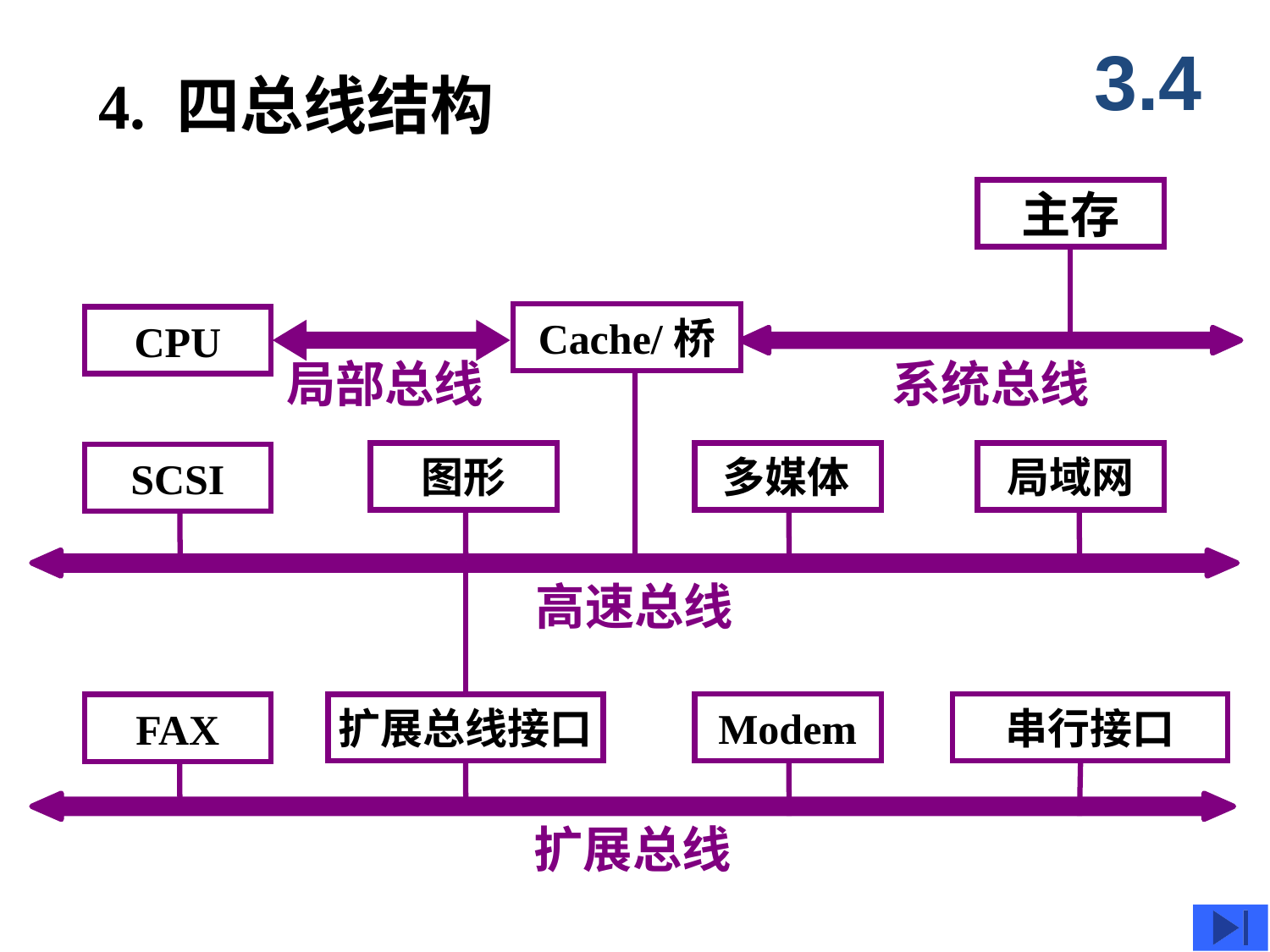

3.4
4. 四总线结构

主存

Cache/桥

CPU

局部总线
系统总线

图形
局域网
SCSI

高速总线

串行接口
扩展总线接口
FAX

扩展总线

多媒体

  Modem